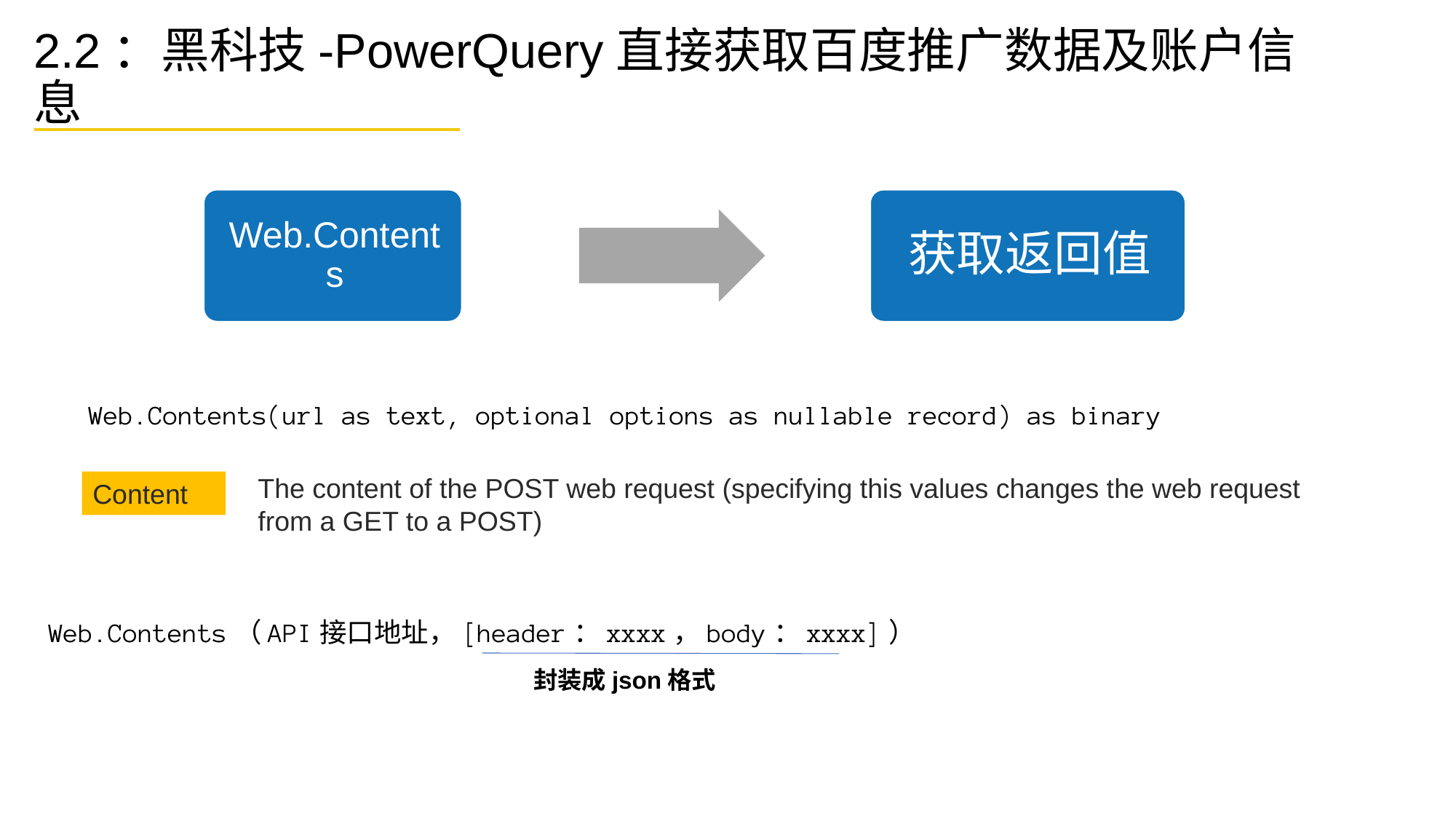

2.2：黑科技-PowerQuery直接获取百度推广数据及账户信息
Web.Contents

获取返回值
Web.Contents(url as text, optional options as nullable record) as binary
The content of the POST web request (specifying this values changes the web request from a GET to a POST)
Content
Web.Contents（API接口地址，[header：xxxx，body：xxxx]）
封装成json格式